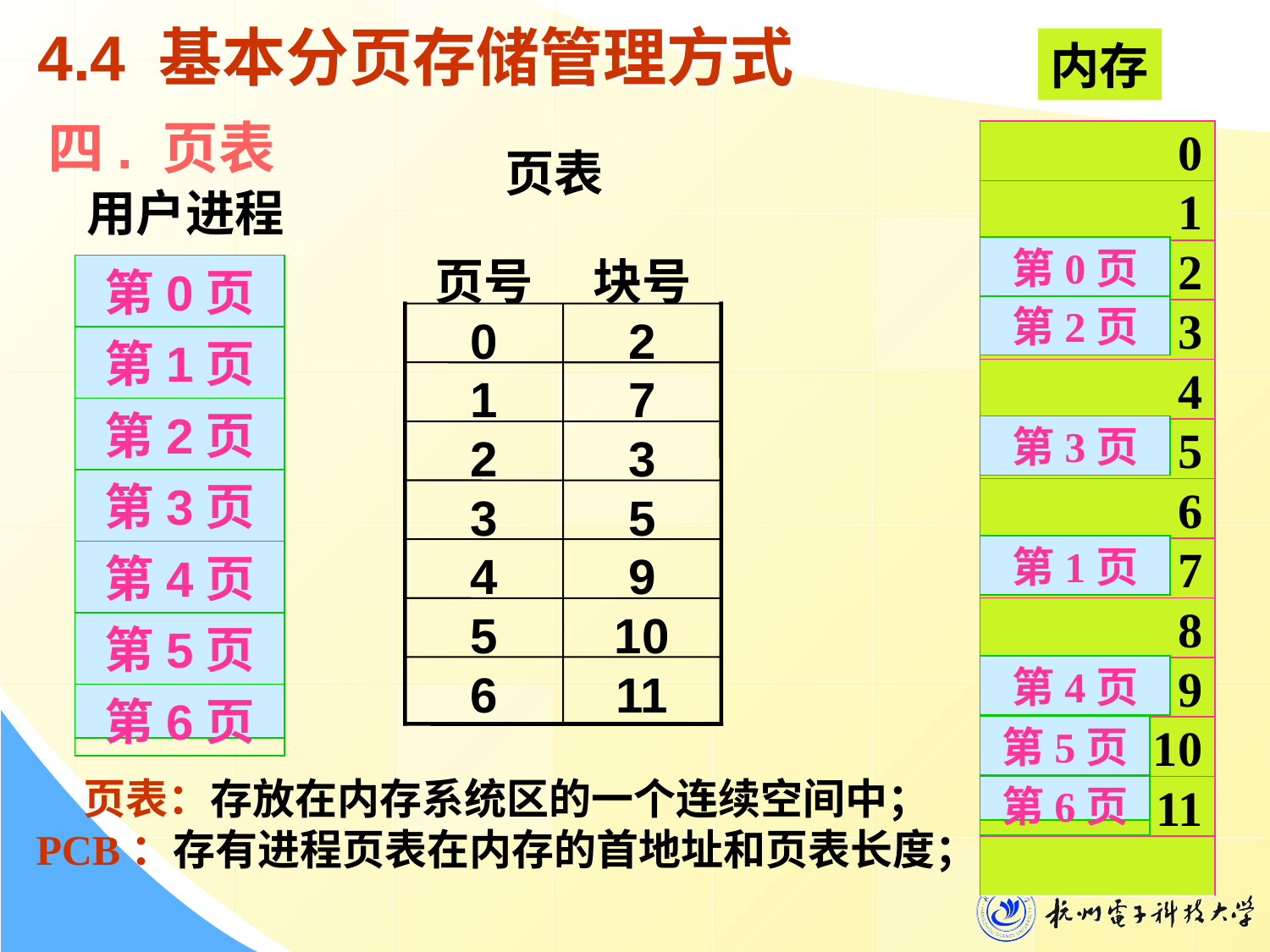

# 4.4 基本分页存储管理方式
内存
0
1
2
3
4
5
6
7
8
9
10
11

四. 页表
页表
页号
块号
0

2

1

7
2

3
3

5
4

9
5

10
6

11

用户进程
第0页
第0页
第1页
第2页
第3页
第4页
第5页

第6页

第2页
第3页
第1页
第4页
第5页
页表：存放在内存系统区的一个连续空间中；
PCB：存有进程页表在内存的首地址和页表长度；

第6页